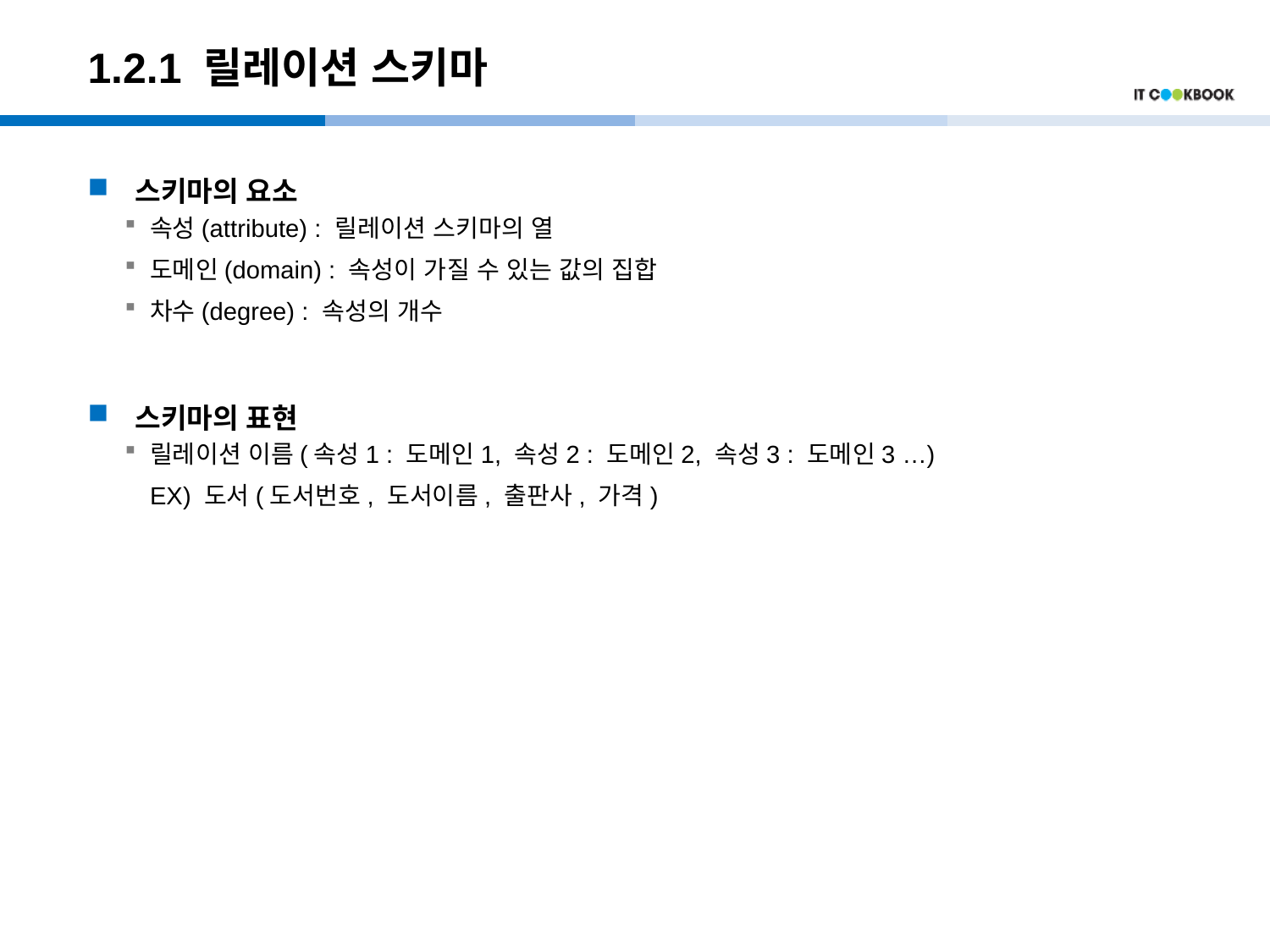

# 1.2.1 릴레이션 스키마
스키마의 요소
속성(attribute) : 릴레이션 스키마의 열
도메인(domain) : 속성이 가질 수 있는 값의 집합
차수(degree) : 속성의 개수

스키마의 표현
릴레이션 이름(속성1 : 도메인1, 속성2 : 도메인2, 속성3 : 도메인3 …)
	EX) 도서(도서번호, 도서이름, 출판사, 가격)